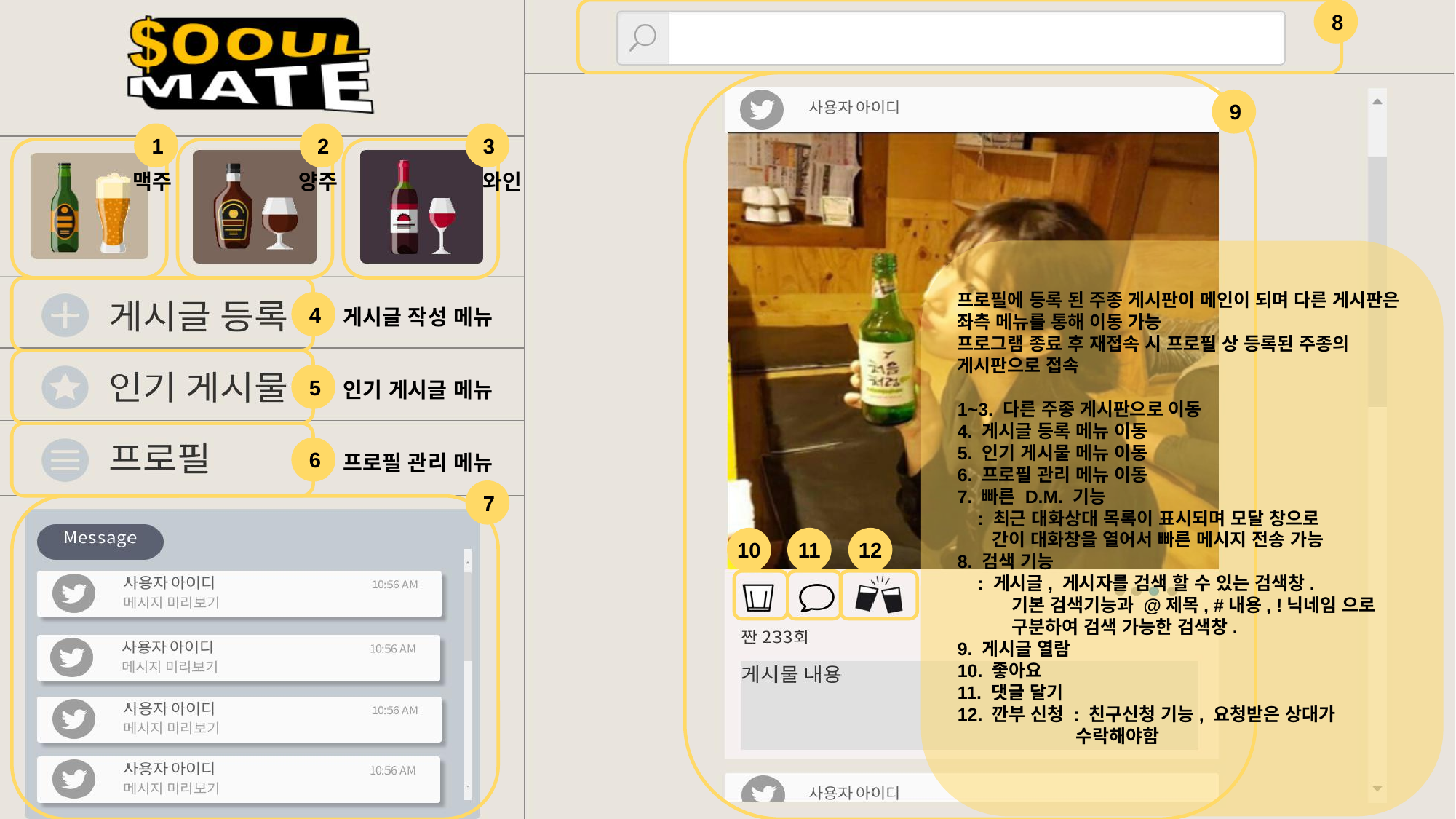

8

9
1
2
3

맥주
양주
와인
프로필에 등록 된 주종 게시판이 메인이 되며 다른 게시판은 좌측 메뉴를 통해 이동 가능
프로그램 종료 후 재접속 시 프로필 상 등록된 주종의 게시판으로 접속

1~3. 다른 주종 게시판으로 이동
4. 게시글 등록 메뉴 이동
5. 인기 게시물 메뉴 이동
6. 프로필 관리 메뉴 이동
7. 빠른 D.M. 기능
    : 최근 대화상대 목록이 표시되며 모달 창으로
      간이 대화창을 열어서 빠른 메시지 전송 가능
8. 검색 기능
    : 게시글, 게시자를 검색 할 수 있는 검색창.
기본 검색기능과 @제목, #내용, !닉네임 으로
구분하여 검색 가능한 검색창.
9. 게시글 열람
10. 좋아요
11. 댓글 달기
12. 깐부 신청 : 친구신청 기능, 요청받은 상대가
 수락해야함

4
게시글 작성 메뉴

5
인기 게시글 메뉴

6
프로필 관리 메뉴
7

10
11
12